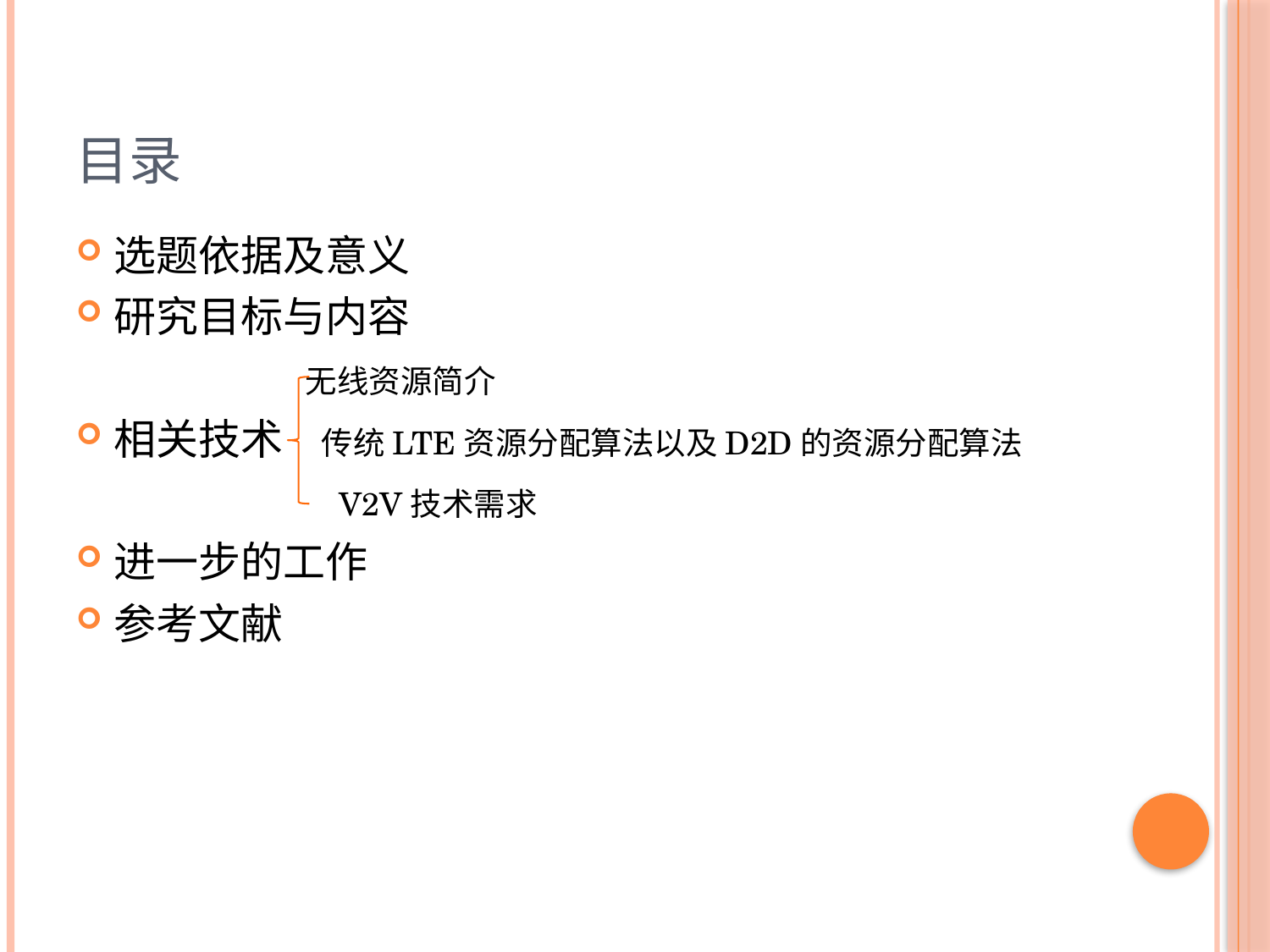

# 目录
选题依据及意义
研究目标与内容
	                   无线资源简介
相关技术    传统LTE资源分配算法以及D2D的资源分配算法
	                   V2V技术需求
进一步的工作
参考文献